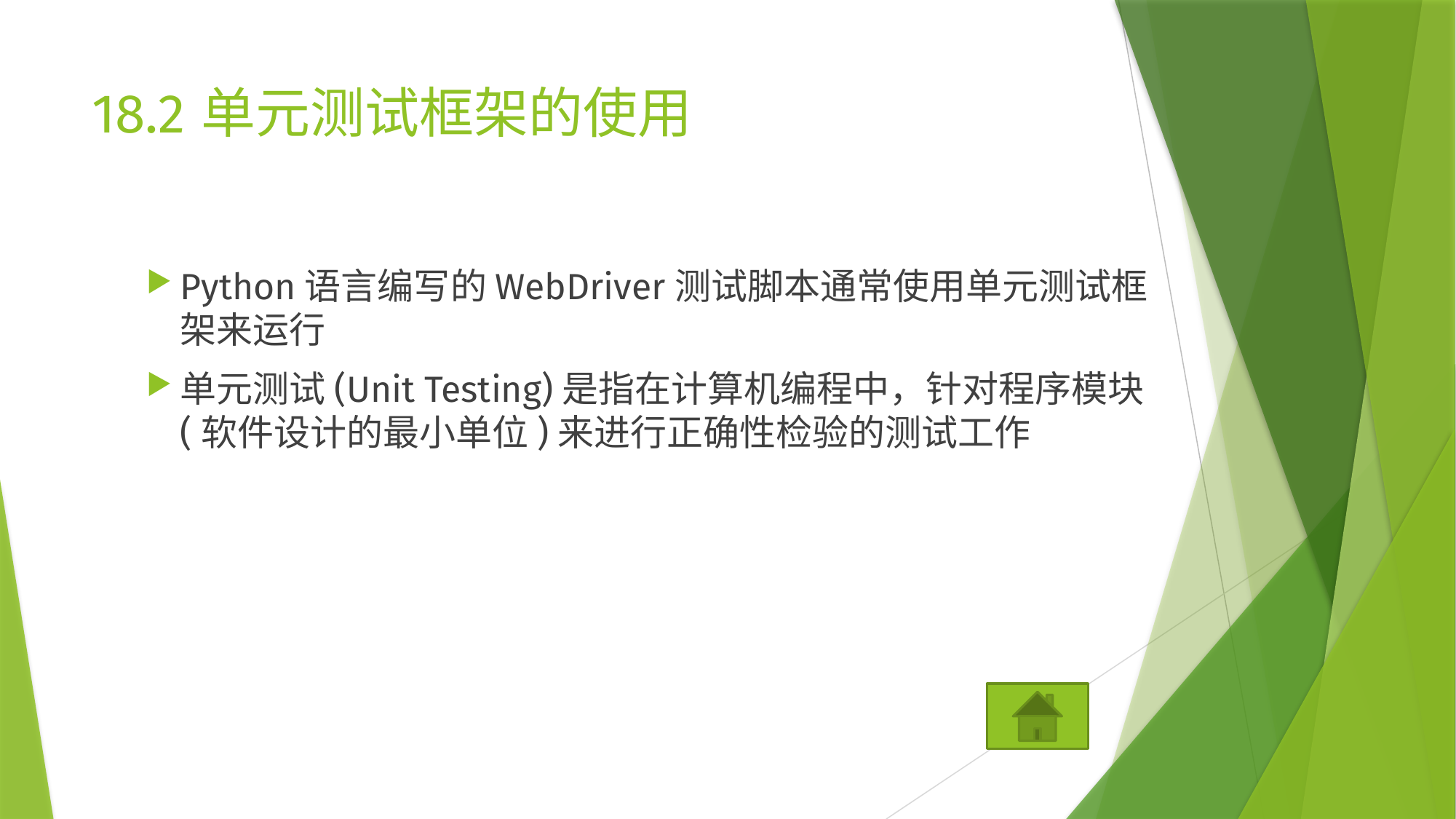

# 18.2	单元测试框架的使用
Python语言编写的WebDriver测试脚本通常使用单元测试框架来运行
单元测试(Unit Testing)是指在计算机编程中，针对程序模块(软件设计的最小单位)来进行正确性检验的测试工作